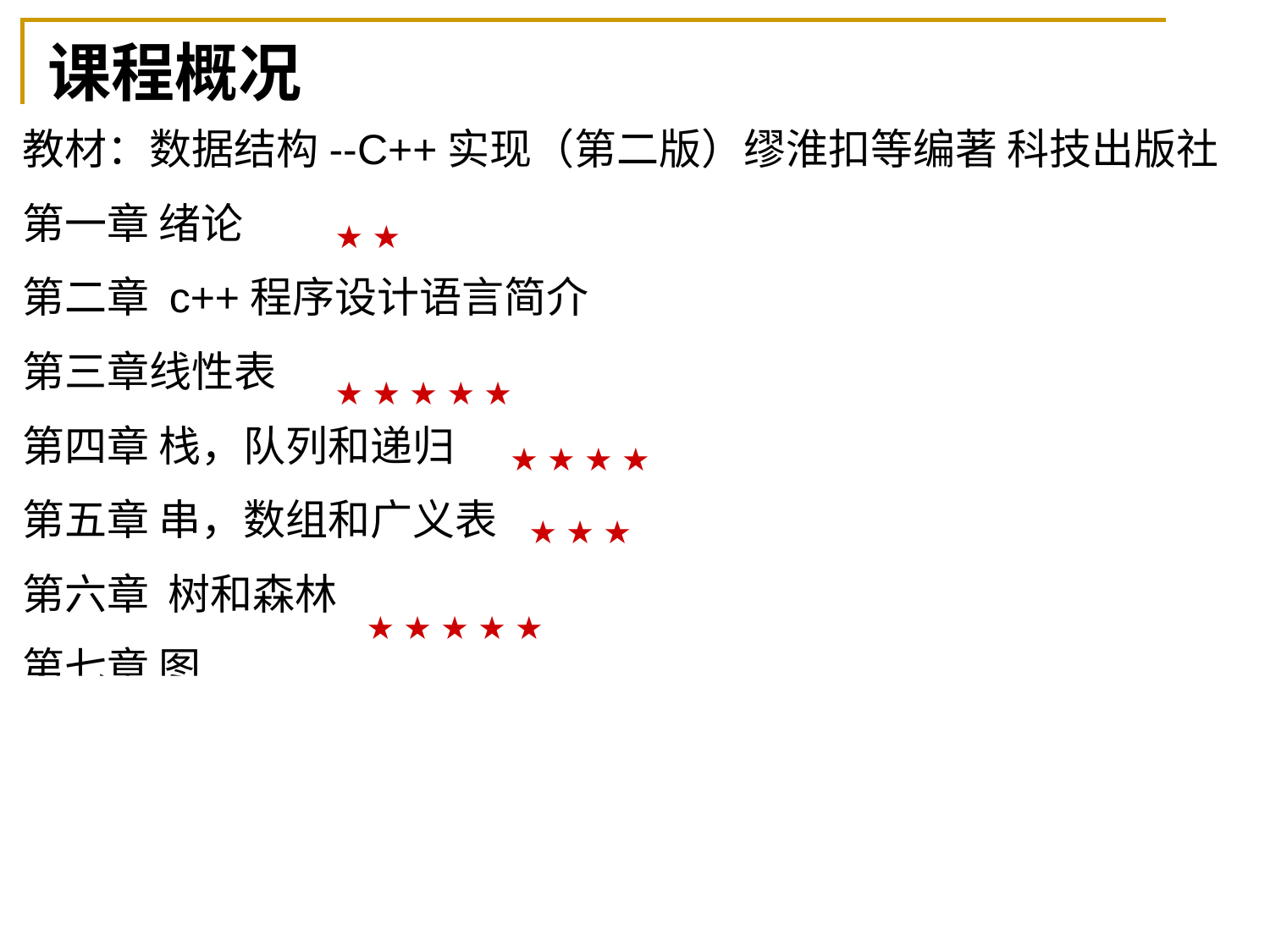

# 课程概况
教材：数据结构--C++实现（第二版）缪淮扣等编著 科技出版社
第一章 绪论
第二章 c++程序设计语言简介
第三章线性表
第四章 栈，队列和递归
第五章 串，数组和广义表
第六章  树和森林
第七章 图
第八章 查找
第九章 排序
★ ★
★ ★ ★ ★ ★
★ ★ ★ ★
★ ★ ★
★ ★ ★ ★ ★